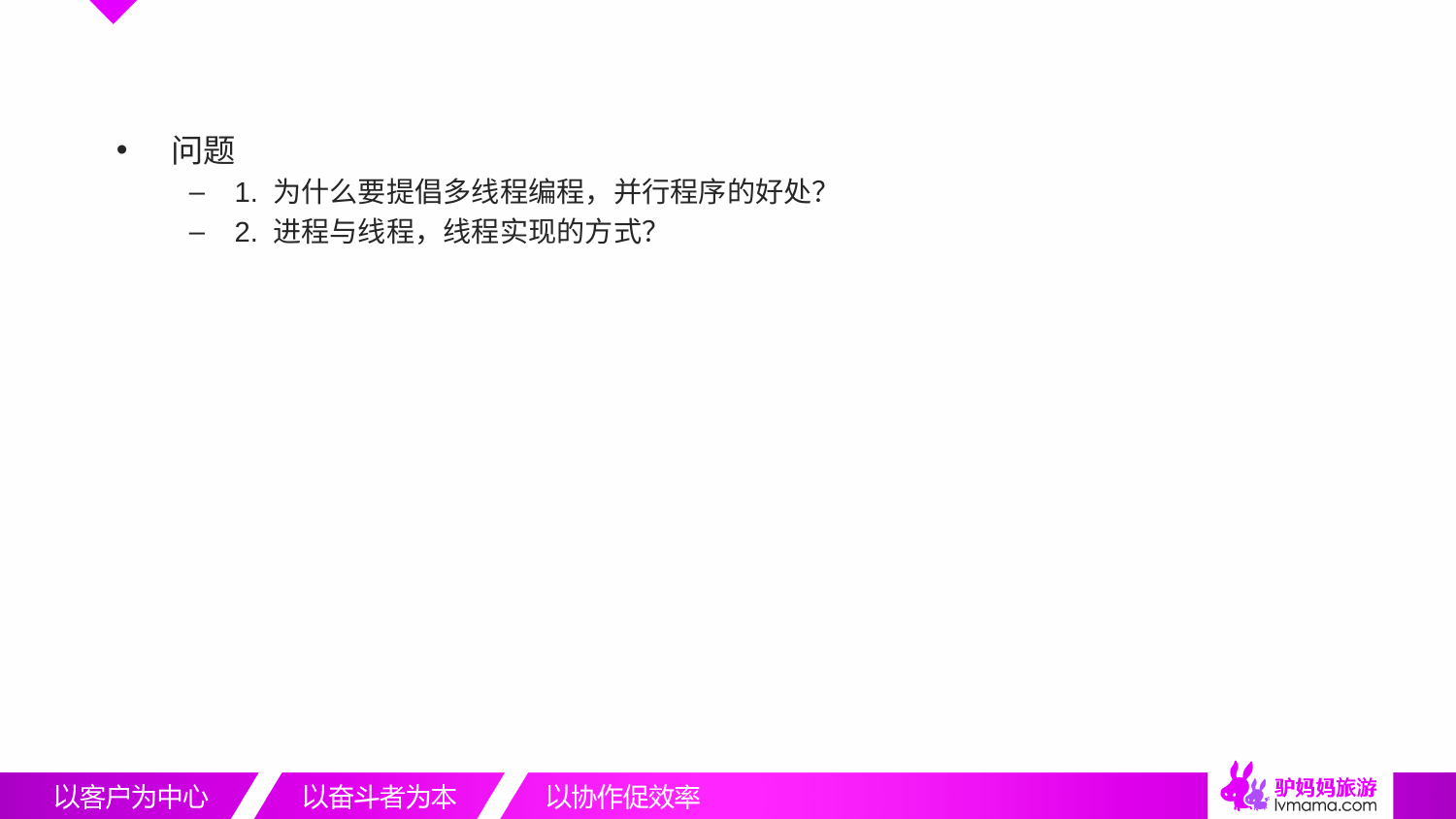

问题
1. 为什么要提倡多线程编程，并行程序的好处？
2. 进程与线程，线程实现的方式？